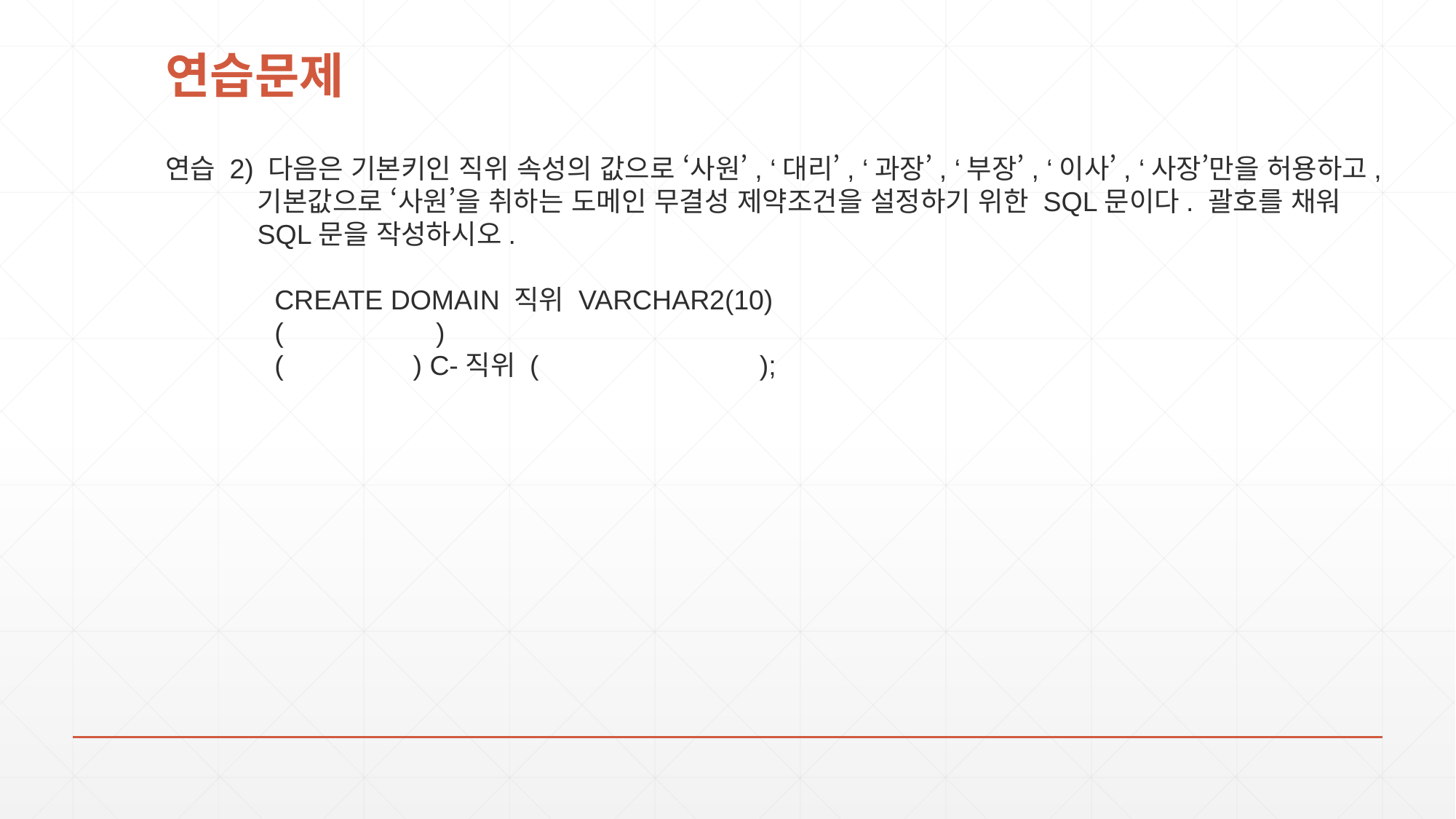

# 연습문제
연습 2) 다음은 기본키인 직위 속성의 값으로 ‘사원’, ‘대리’, ‘과장’, ‘부장’, ‘이사’, ‘사장’만을 허용하고, 기본값으로 ‘사원’을 취하는 도메인 무결성 제약조건을 설정하기 위한 SQL문이다. 괄호를 채워 SQL문을 작성하시오.

CREATE DOMAIN 직위 VARCHAR2(10)
(                    )
(                 ) C-직위 (                             );